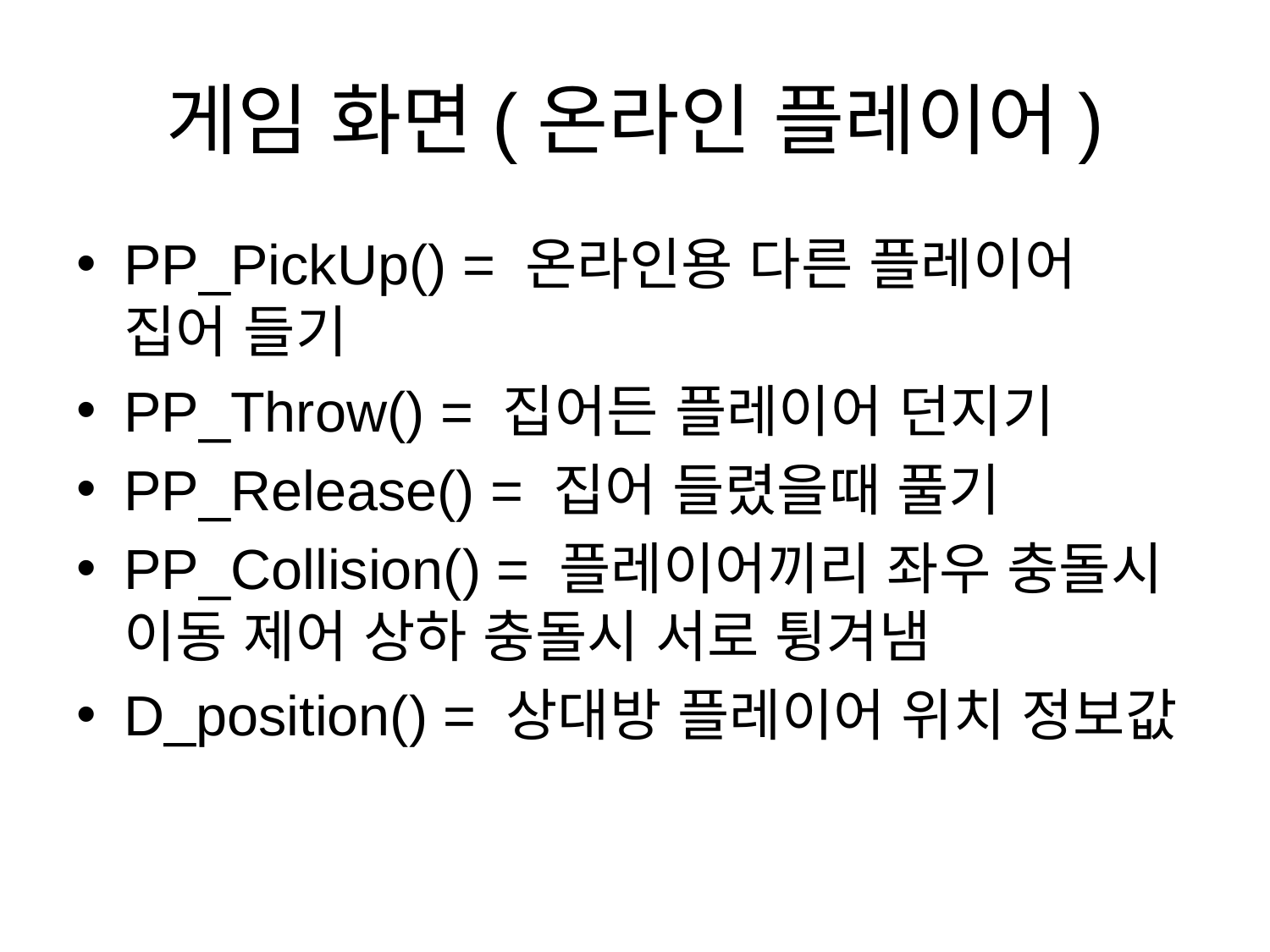

# 게임 화면(온라인 플레이어)
PP_PickUp() = 온라인용 다른 플레이어 집어 들기
PP_Throw() = 집어든 플레이어 던지기
PP_Release() = 집어 들렸을때 풀기
PP_Collision() = 플레이어끼리 좌우 충돌시 이동 제어 상하 충돌시 서로 튕겨냄
D_position() = 상대방 플레이어 위치 정보값